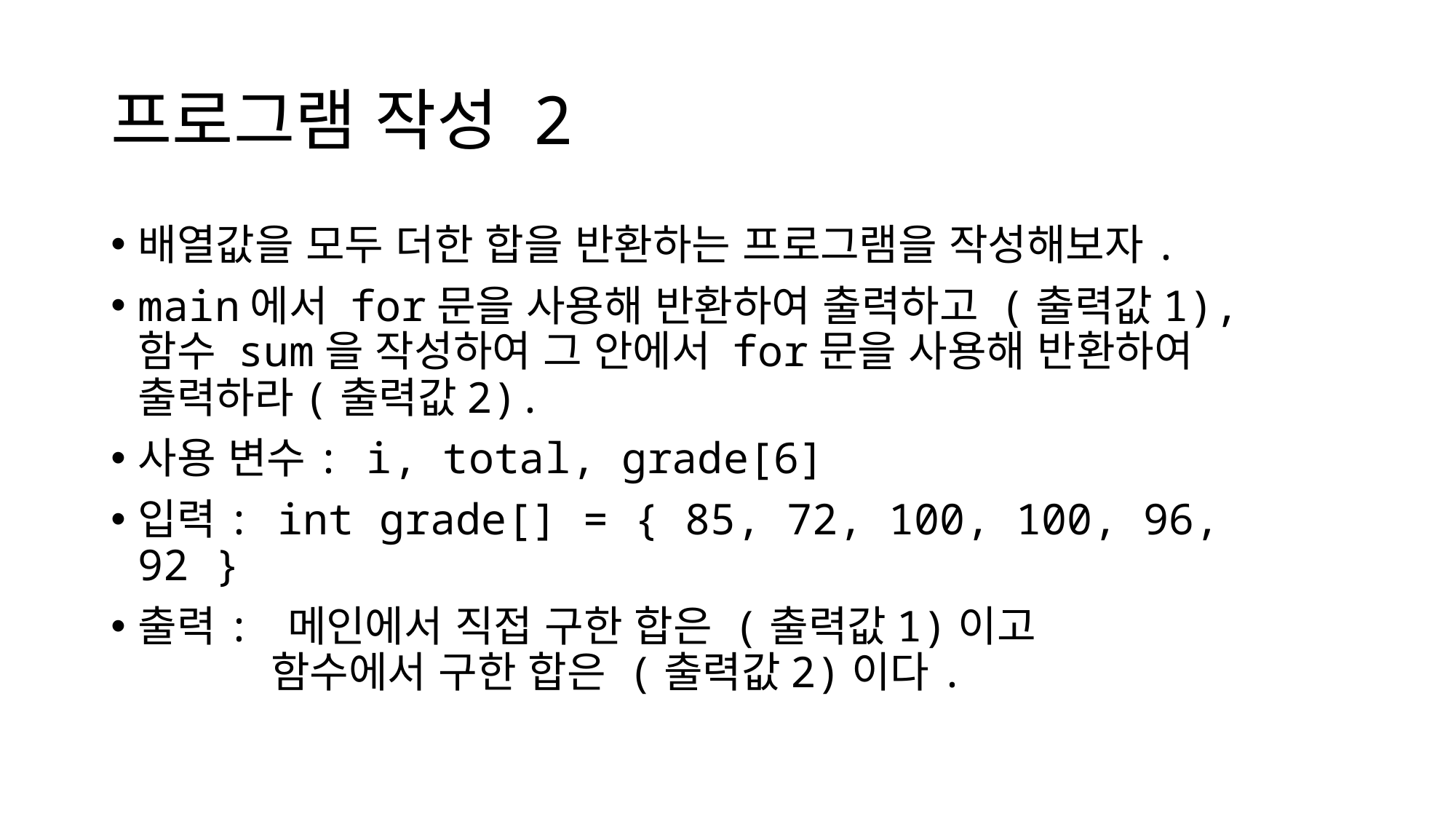

# 프로그램 작성 2
배열값을 모두 더한 합을 반환하는 프로그램을 작성해보자.
main에서 for문을 사용해 반환하여 출력하고 (출력값1),
함수 sum을 작성하여 그 안에서 for문을 사용해 반환하여
출력하라(출력값2).
사용 변수: i, total, grade[6]
입력: int grade[] = { 85, 72, 100, 100, 96, 92 }
출력: 메인에서 직접 구한 합은 (출력값1)이고
	  함수에서 구한 합은 (출력값2)이다.